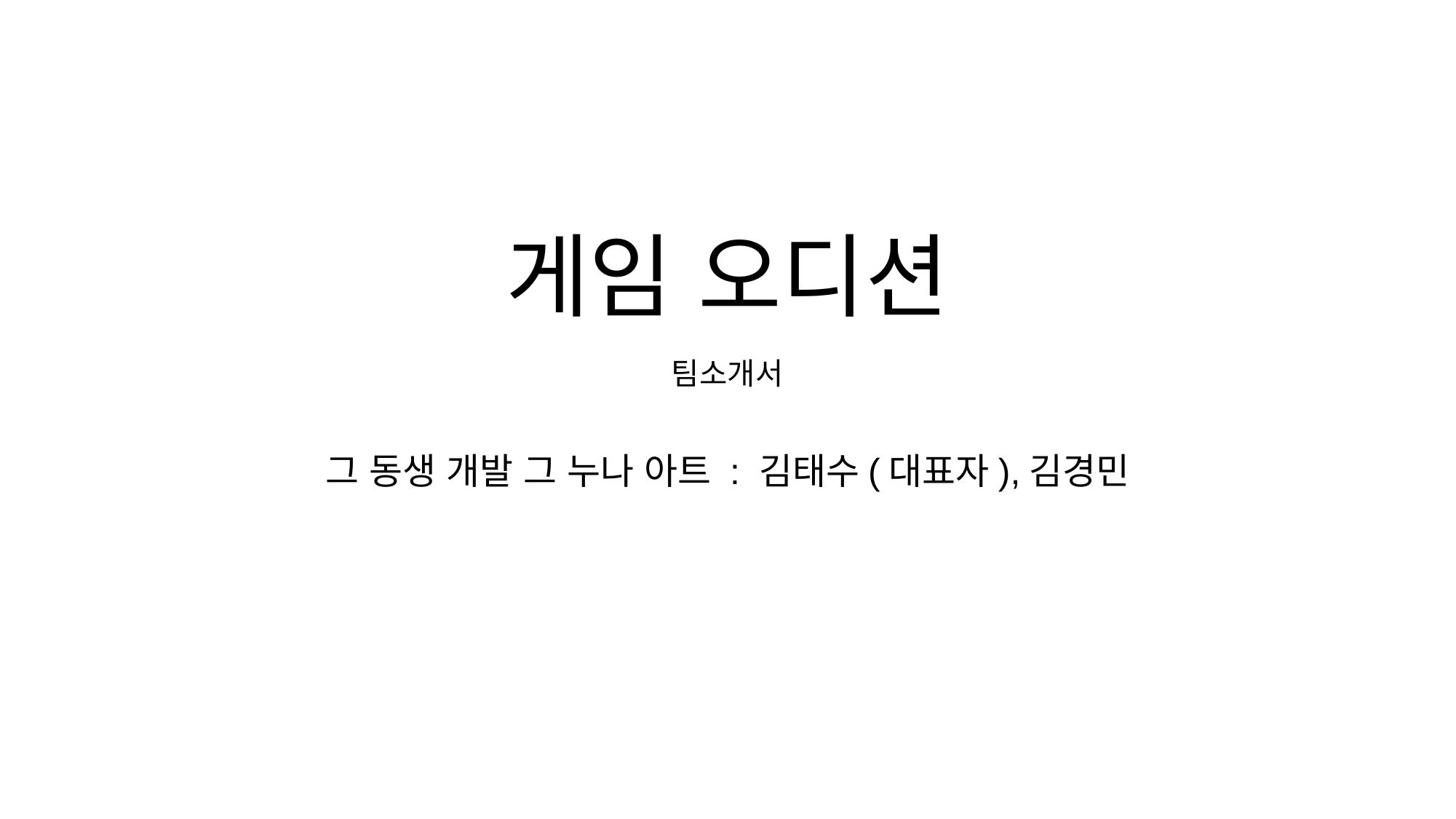

# 게임 오디션
팀소개서
그 동생 개발 그 누나 아트 : 김태수(대표자),김경민